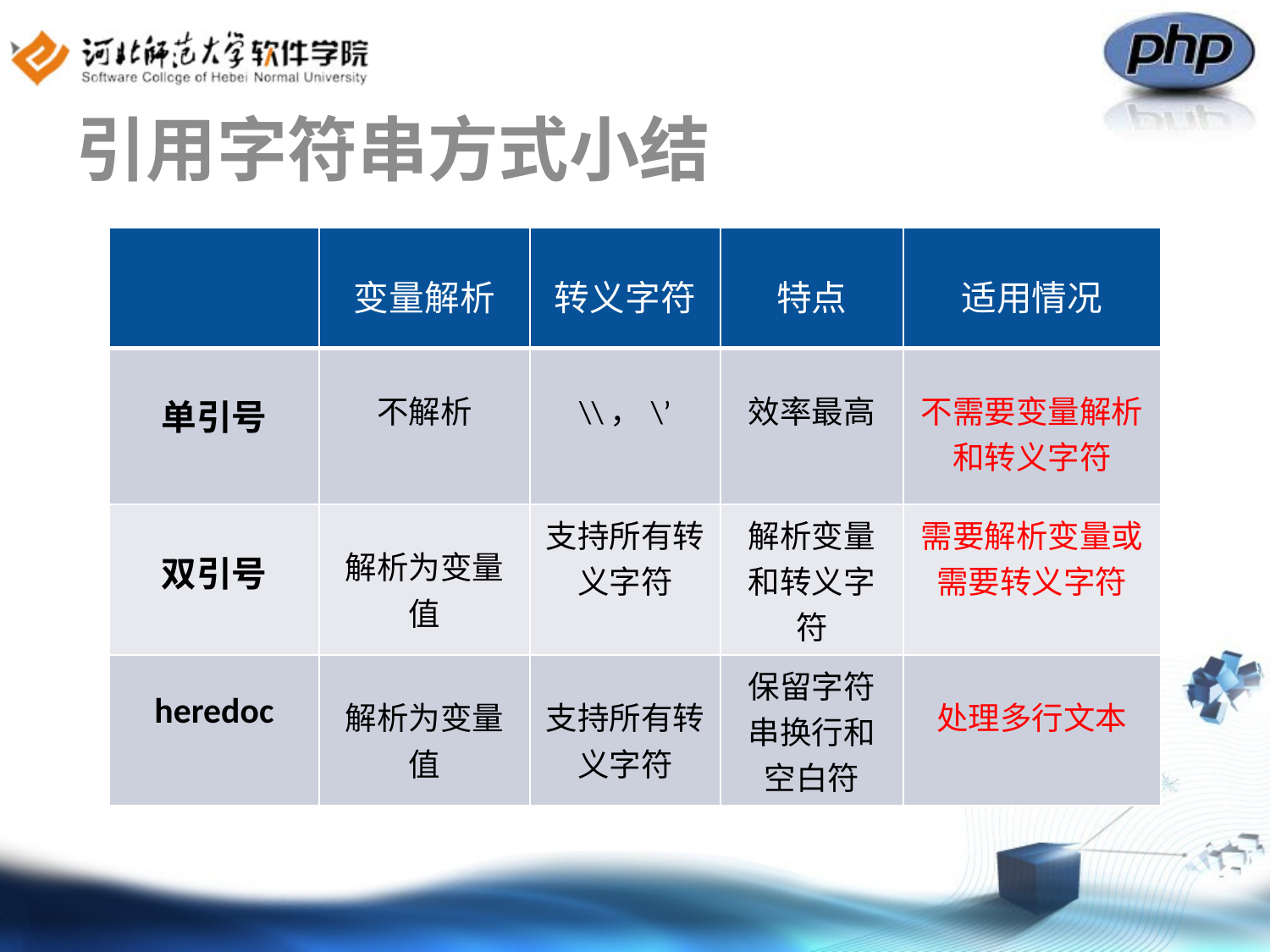

# 引用字符串方式小结
|  | 变量解析 | 转义字符 | 特点 | 适用情况 |
| --- | --- | --- | --- | --- |
| 单引号 | 不解析 | \\，\’ | 效率最高 | 不需要变量解析和转义字符 |
| 双引号 | 解析为变量值 | 支持所有转义字符 | 解析变量和转义字符 | 需要解析变量或需要转义字符 |
| heredoc | 解析为变量值 | 支持所有转义字符 | 保留字符串换行和空白符 | 处理多行文本 |